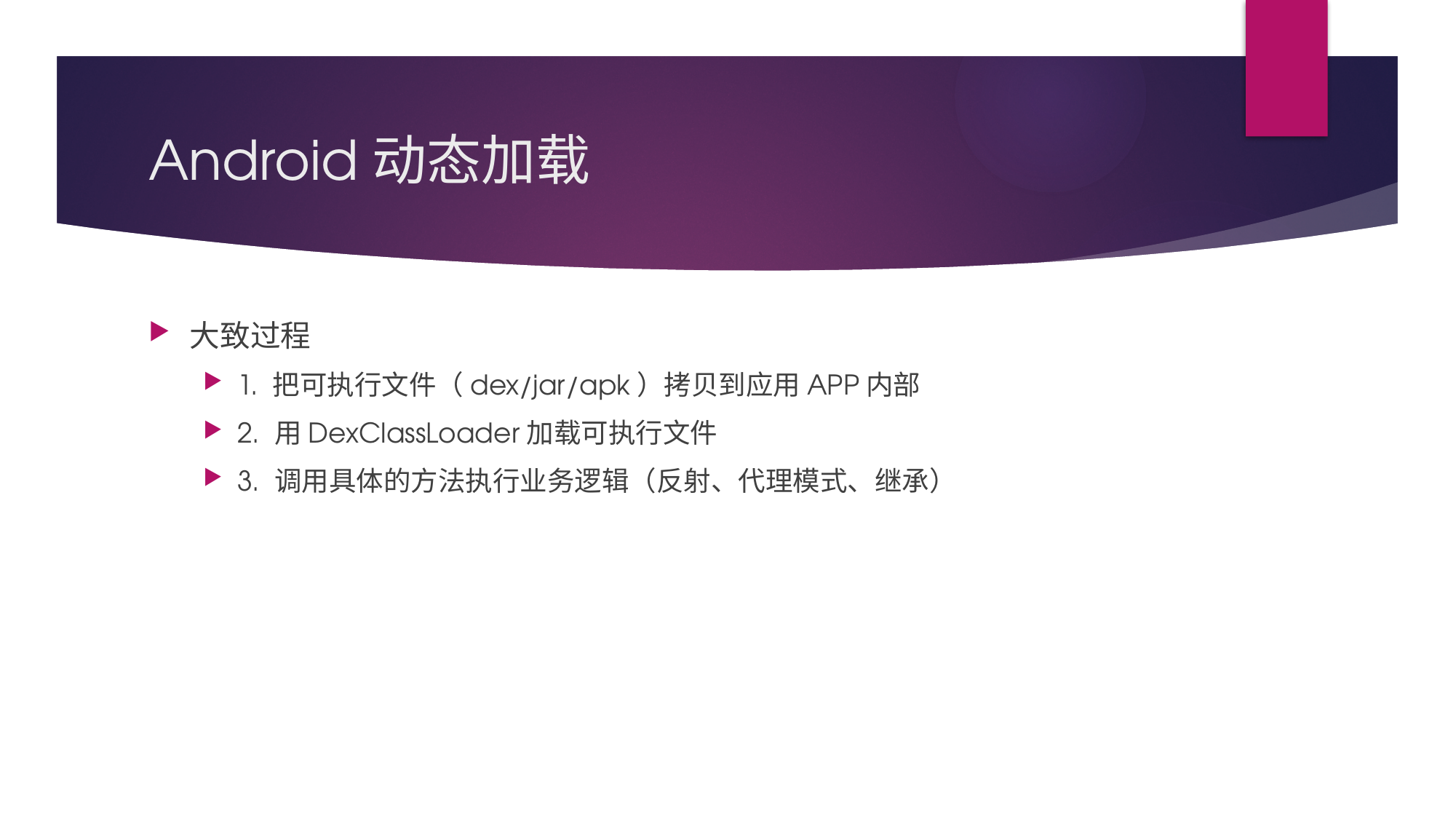

# Android动态加载
大致过程
1. 把可执行文件（dex/jar/apk）拷贝到应用APP内部
2. 用DexClassLoader加载可执行文件
3. 调用具体的方法执行业务逻辑（反射、代理模式、继承）